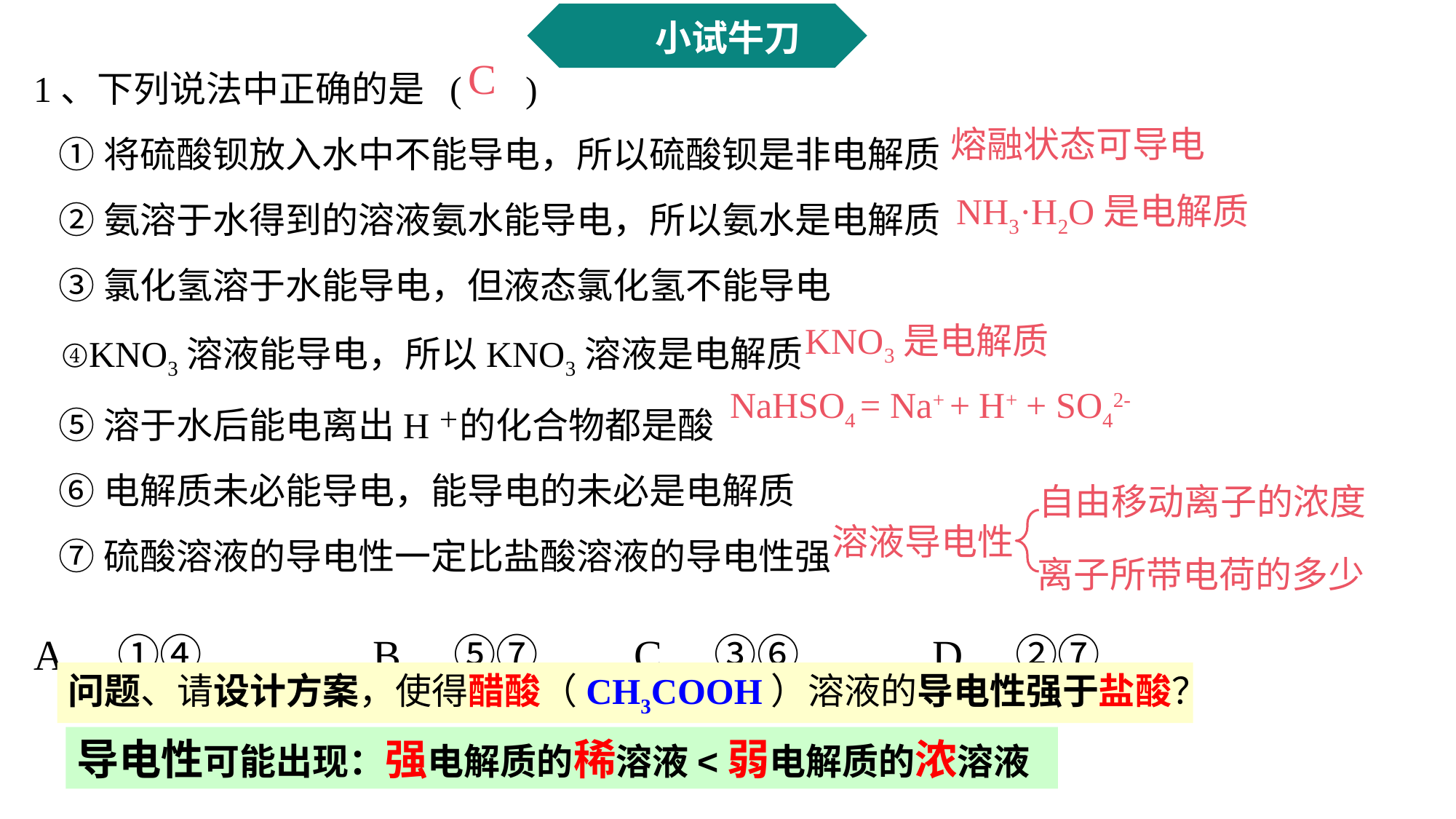

小试牛刀
1、下列说法中正确的是  (       )
   ①将硫酸钡放入水中不能导电，所以硫酸钡是非电解质
   ②氨溶于水得到的溶液氨水能导电，所以氨水是电解质
   ③氯化氢溶于水能导电，但液态氯化氢不能导电
   ④KNO3溶液能导电，所以KNO3溶液是电解质
   ⑤溶于水后能电离出H＋的化合物都是酸
   ⑥电解质未必能导电，能导电的未必是电解质
   ⑦硫酸溶液的导电性一定比盐酸溶液的导电性强
A．①④                 B．⑤⑦         C．③⑥             D．②⑦
 C
熔融状态可导电
NH3·H2O是电解质
KNO3是电解质
NaHSO4 = Na+ + H+ + SO42-
自由移动离子的浓度

溶液导电性
离子所带电荷的多少
问题、请设计方案，使得醋酸（CH3COOH）溶液的导电性强于盐酸？
导电性可能出现：强电解质的稀溶液<弱电解质的浓溶液